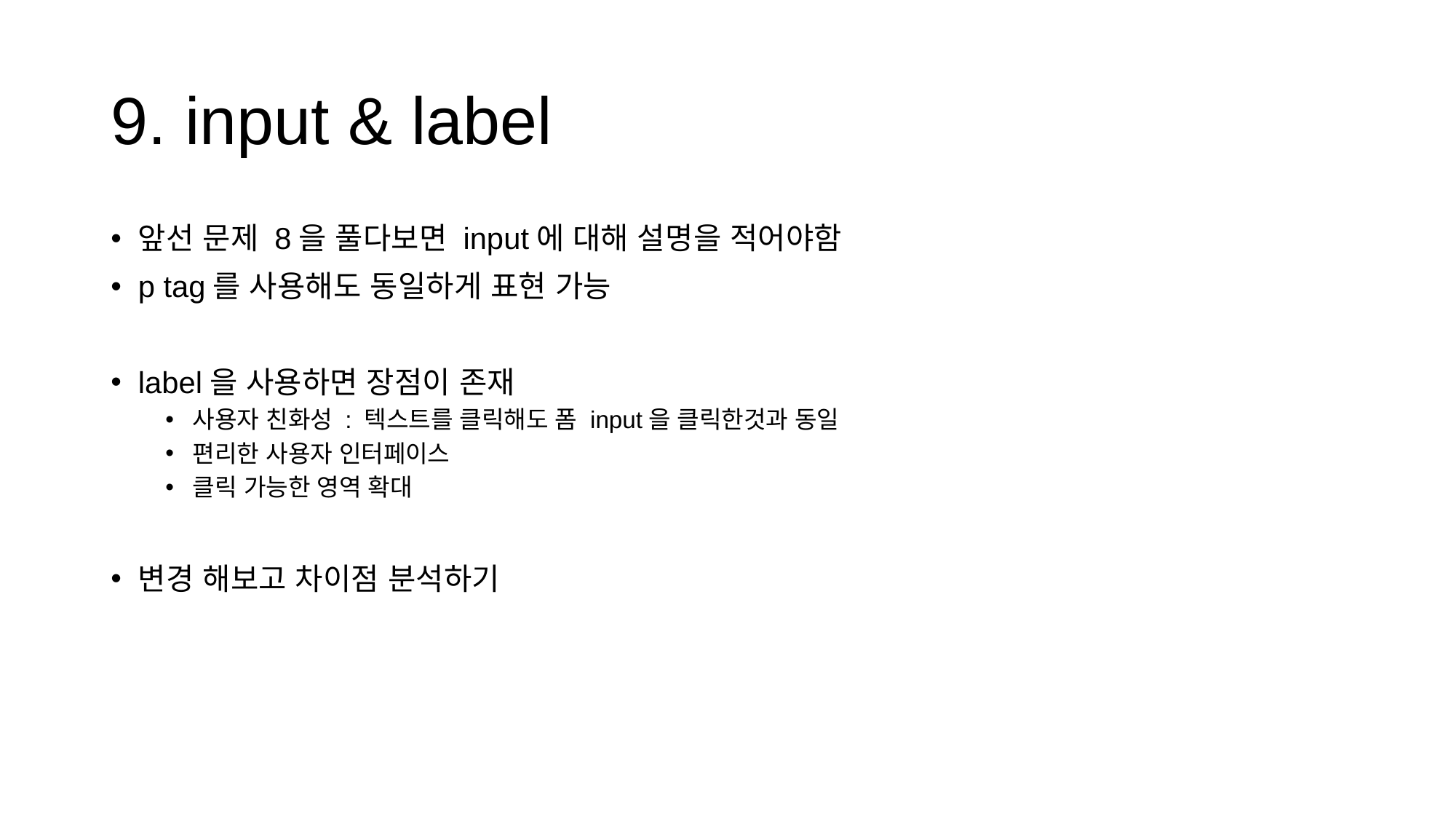

# 9. input & label
앞선 문제 8을 풀다보면 input에 대해 설명을 적어야함
p tag를 사용해도 동일하게 표현 가능

label을 사용하면 장점이 존재
사용자 친화성 : 텍스트를 클릭해도 폼 input을 클릭한것과 동일
편리한 사용자 인터페이스
클릭 가능한 영역 확대

변경 해보고 차이점 분석하기